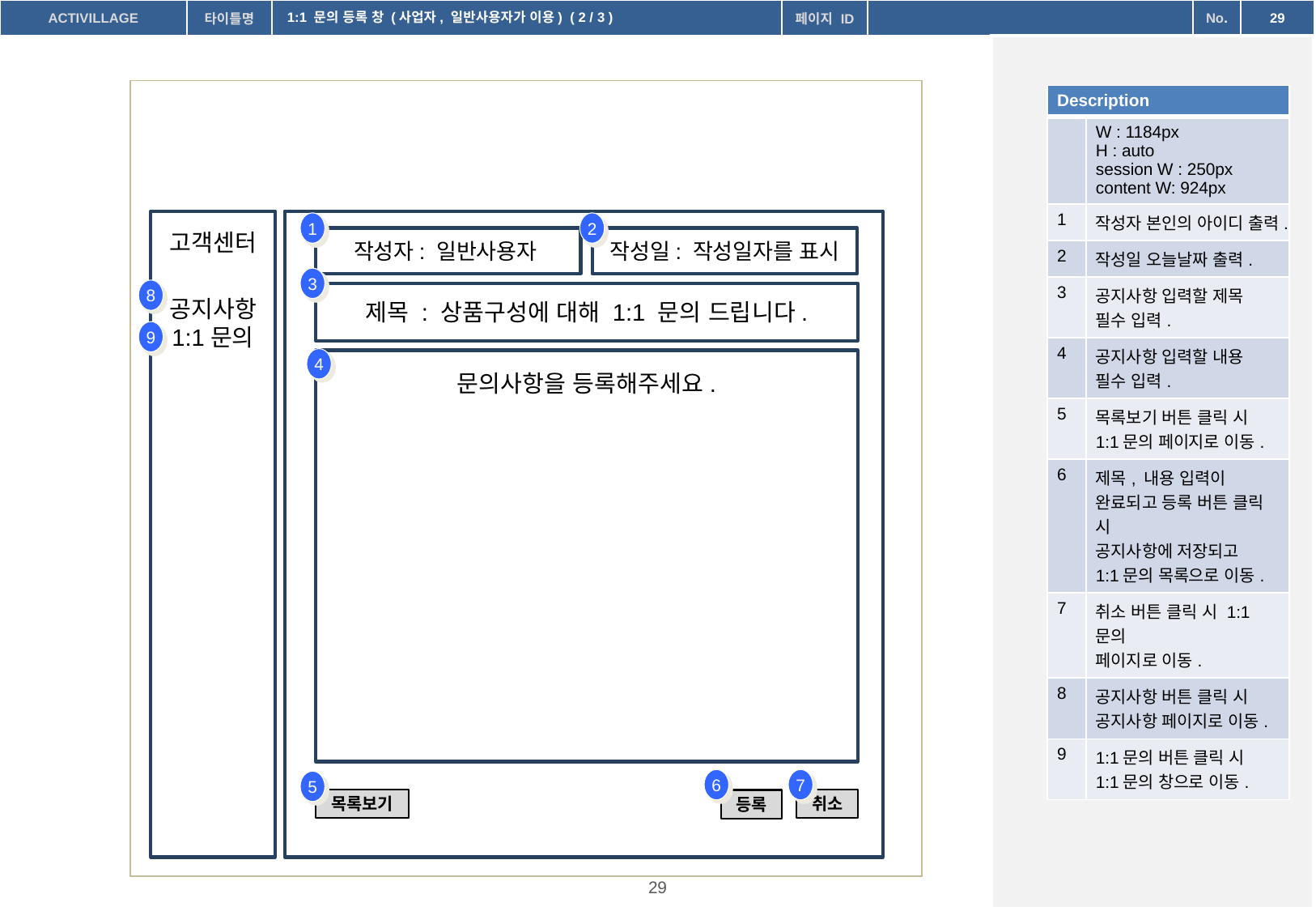

1:1 문의 등록 창 (사업자, 일반사용자가 이용)  ( 2 / 3 )

| Description |  |
| --- | --- |
|  | W : 1184px H : auto session W : 250px content W: 924px |
| 1 | 작성자 본인의 아이디 출력. |
| 2 | 작성일 오늘날짜 출력. |
| 3 | 공지사항 입력할 제목 필수 입력. |
| 4 | 공지사항 입력할 내용 필수 입력. |
| 5 | 목록보기 버튼 클릭 시 1:1문의 페이지로 이동. |
| 6 | 제목, 내용 입력이 완료되고 등록 버튼 클릭 시 공지사항에 저장되고 1:1문의 목록으로 이동. |
| 7 | 취소 버튼 클릭 시 1:1문의 페이지로 이동. |
| 8 | 공지사항 버튼 클릭 시 공지사항 페이지로 이동. |
| 9 | 1:1문의 버튼 클릭 시 1:1문의 창으로 이동. |
고객센터

공지사항
1:1문의

1
2
작성자: 일반사용자
작성일: 작성일자를 표시
3
8
제목 : 상품구성에 대해 1:1 문의 드립니다.
9
4
문의사항을 등록해주세요.

6
7
5
목록보기
취소
등록